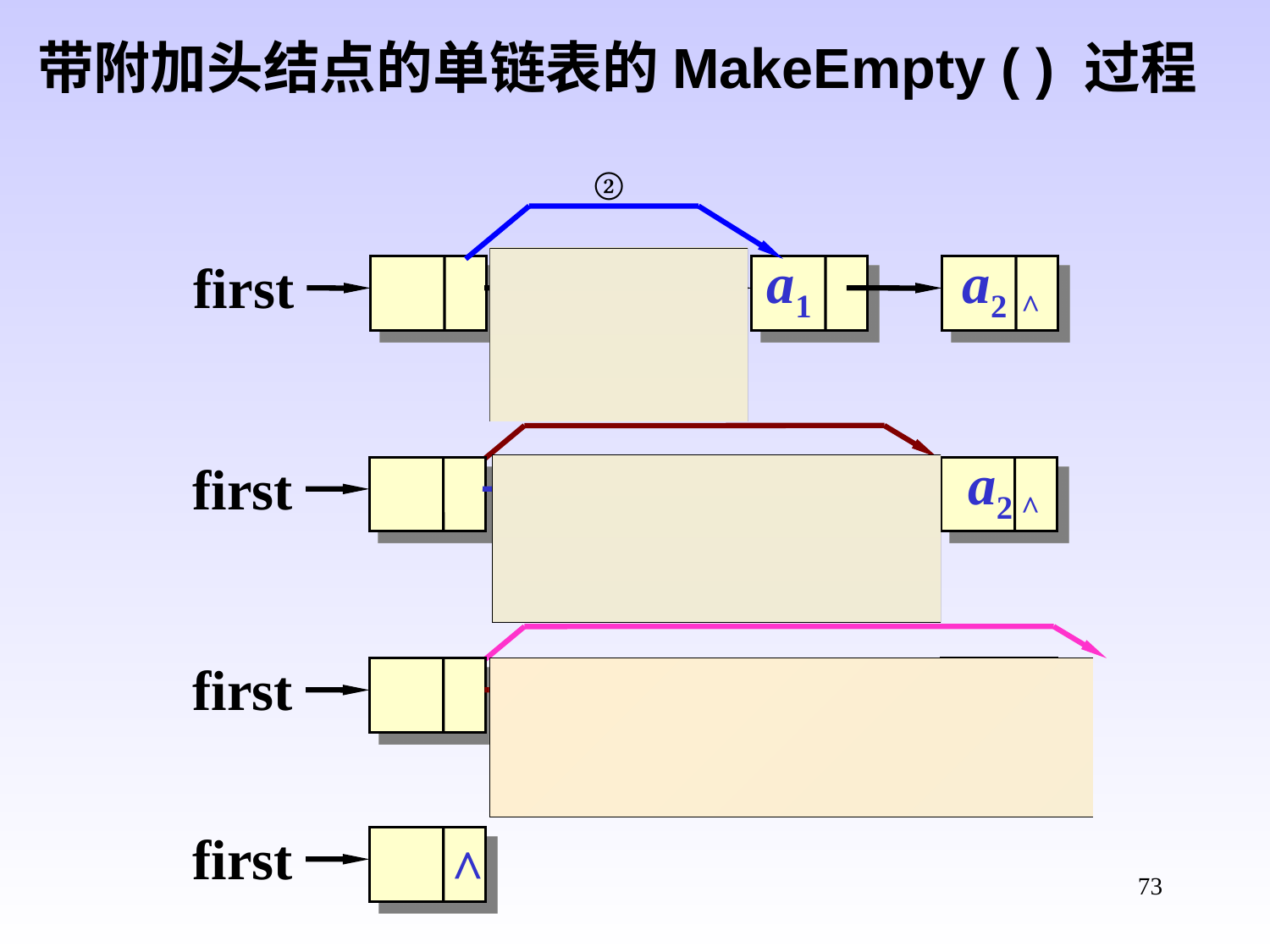

带附加头结点的单链表的MakeEmpty ( ) 过程
②

   a2 ^
first
a0
a1

③

①

q

    a2 ^
first
a1

q

    a2 ^
first

q

first

^
73